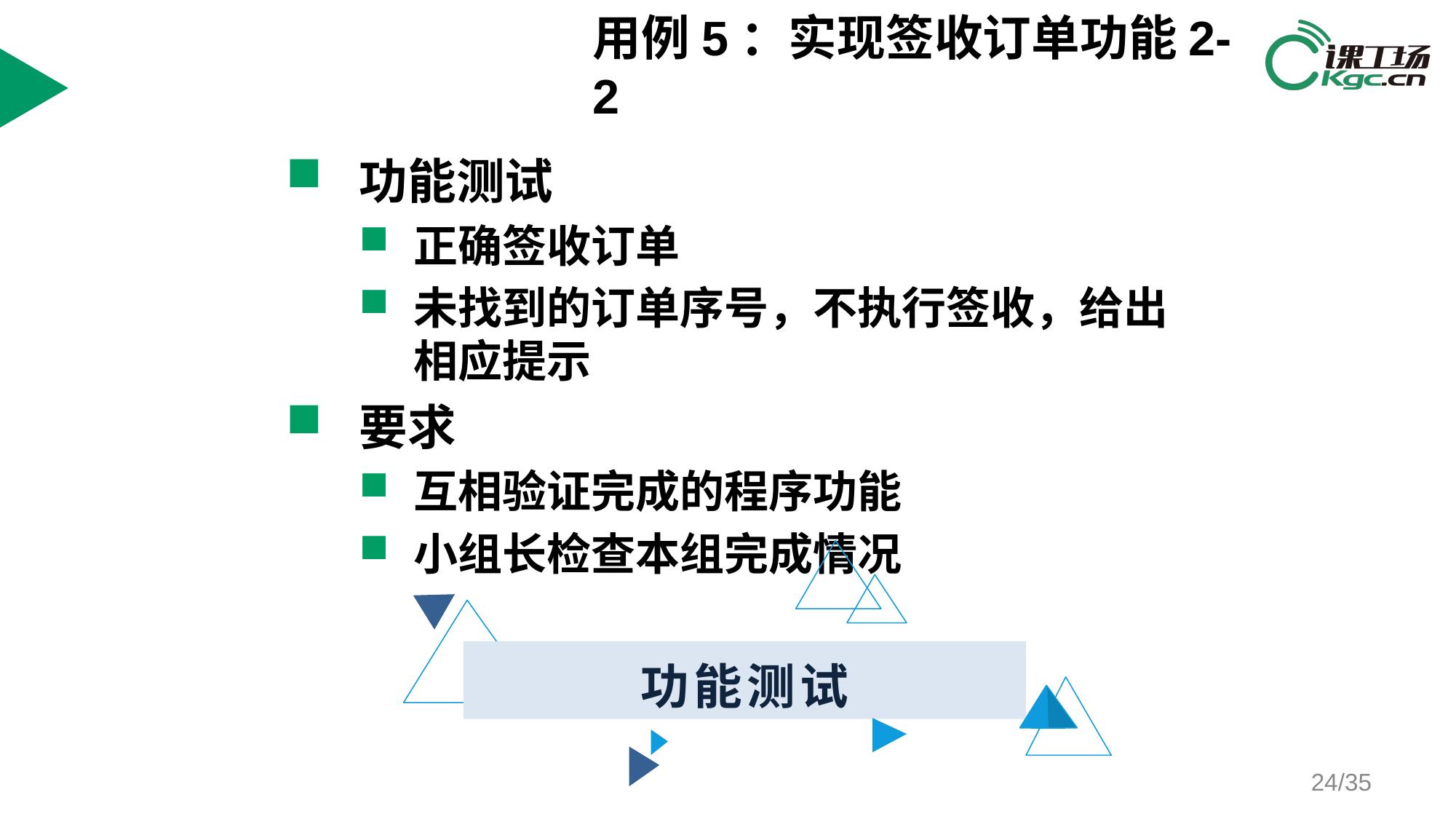

# 用例5：实现签收订单功能2-2
功能测试
正确签收订单
未找到的订单序号，不执行签收，给出相应提示
要求
互相验证完成的程序功能
小组长检查本组完成情况

功能测试

24/35